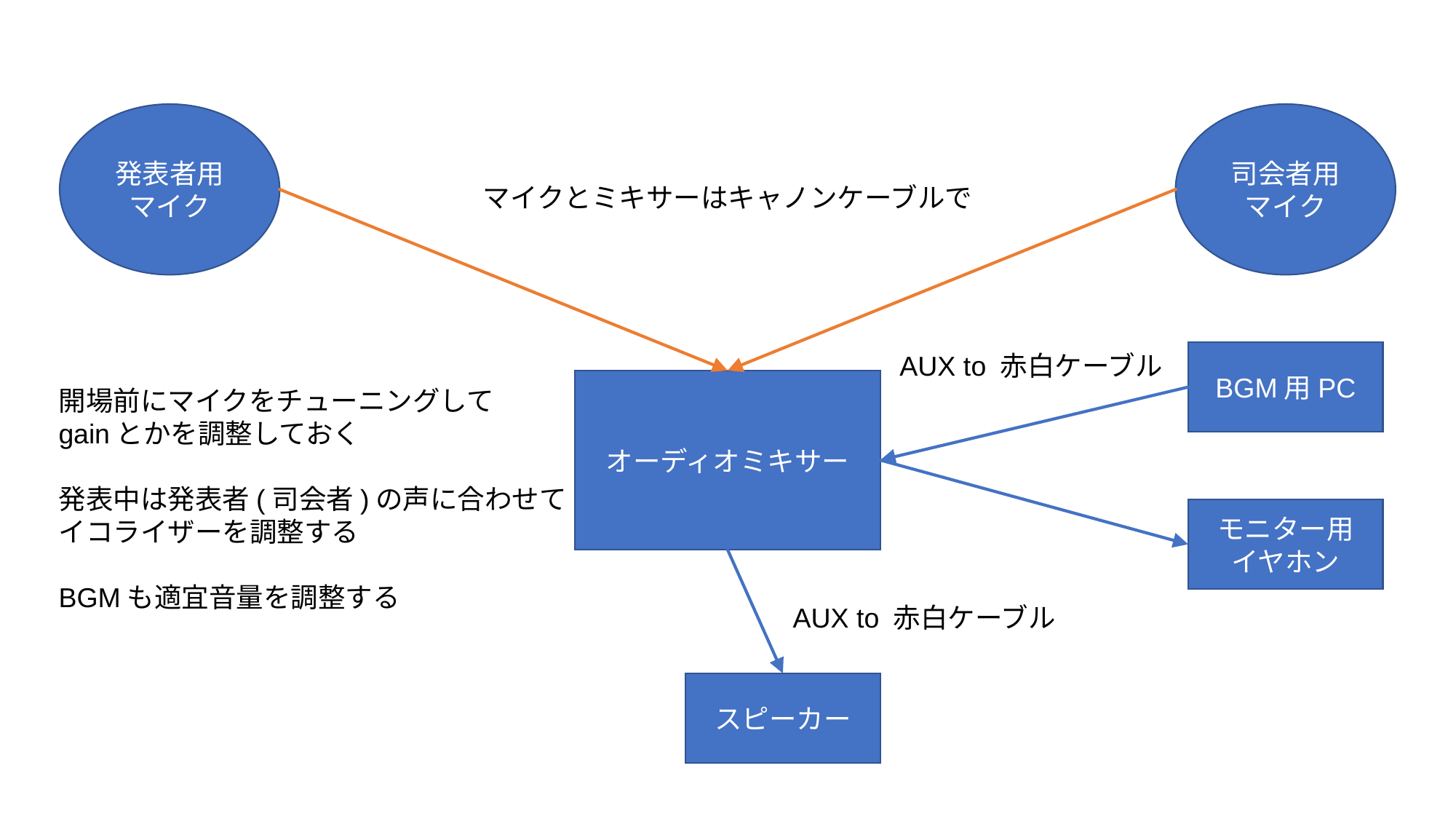

発表者用マイク
司会者用マイク
マイクとミキサーはキャノンケーブルで
BGM用PC
AUX to 赤白ケーブル
オーディオミキサー
開場前にマイクをチューニングして
gainとかを調整しておく

発表中は発表者(司会者)の声に合わせて
イコライザーを調整する

BGMも適宜音量を調整する
モニター用
イヤホン
AUX to 赤白ケーブル
スピーカー